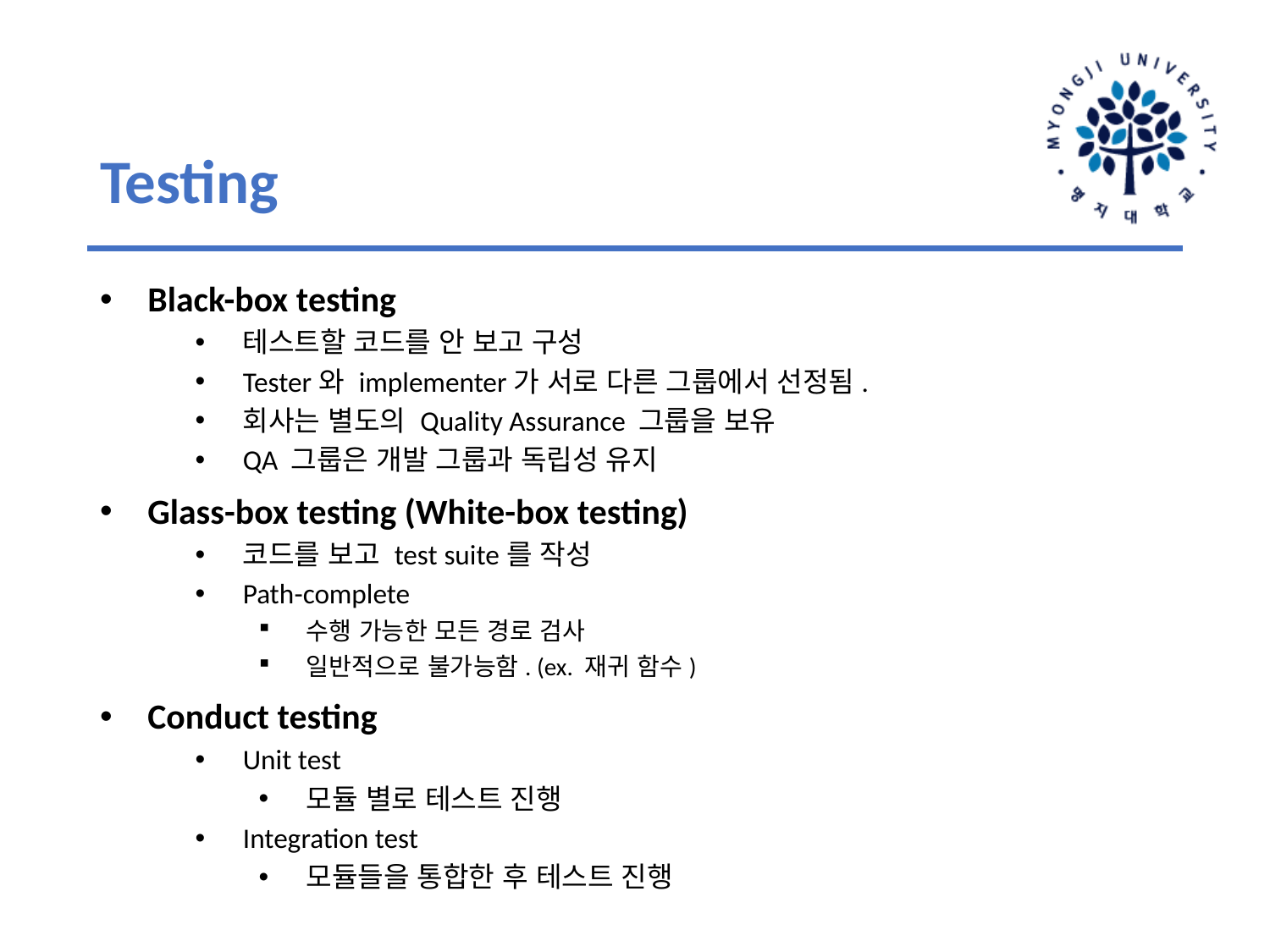

# Testing
Black-box testing
테스트할 코드를 안 보고 구성
Tester와 implementer가 서로 다른 그룹에서 선정됨.
회사는 별도의 Quality Assurance 그룹을 보유
QA 그룹은 개발 그룹과 독립성 유지
Glass-box testing (White-box testing)
코드를 보고 test suite를 작성
Path-complete
수행 가능한 모든 경로 검사
일반적으로 불가능함. (ex. 재귀 함수)
Conduct testing
Unit test
모듈 별로 테스트 진행
Integration test
모듈들을 통합한 후 테스트 진행